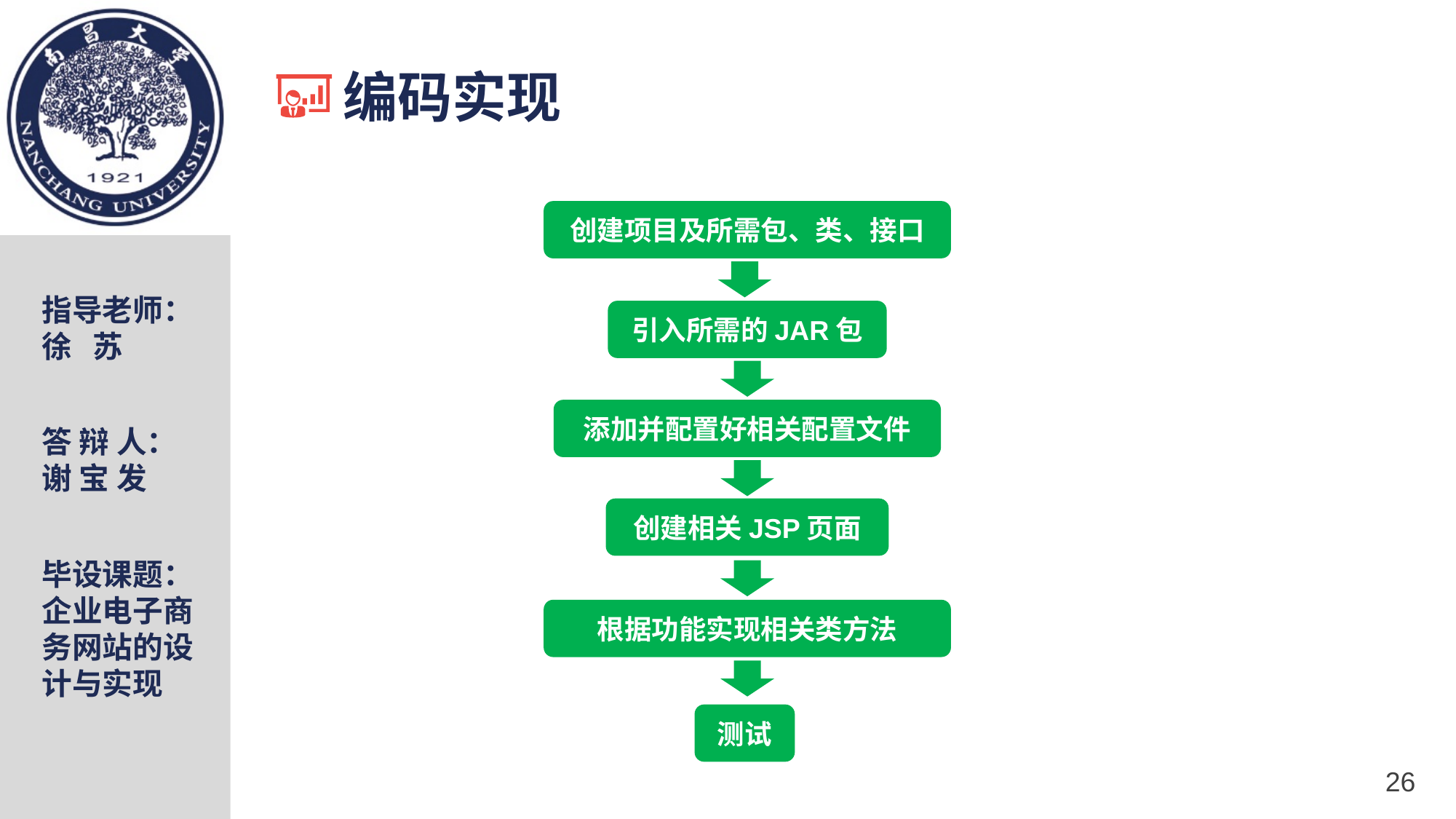

编码实现

创建项目及所需包、类、接口

引入所需的JAR包

添加并配置好相关配置文件

创建相关JSP页面

根据功能实现相关类方法

测试